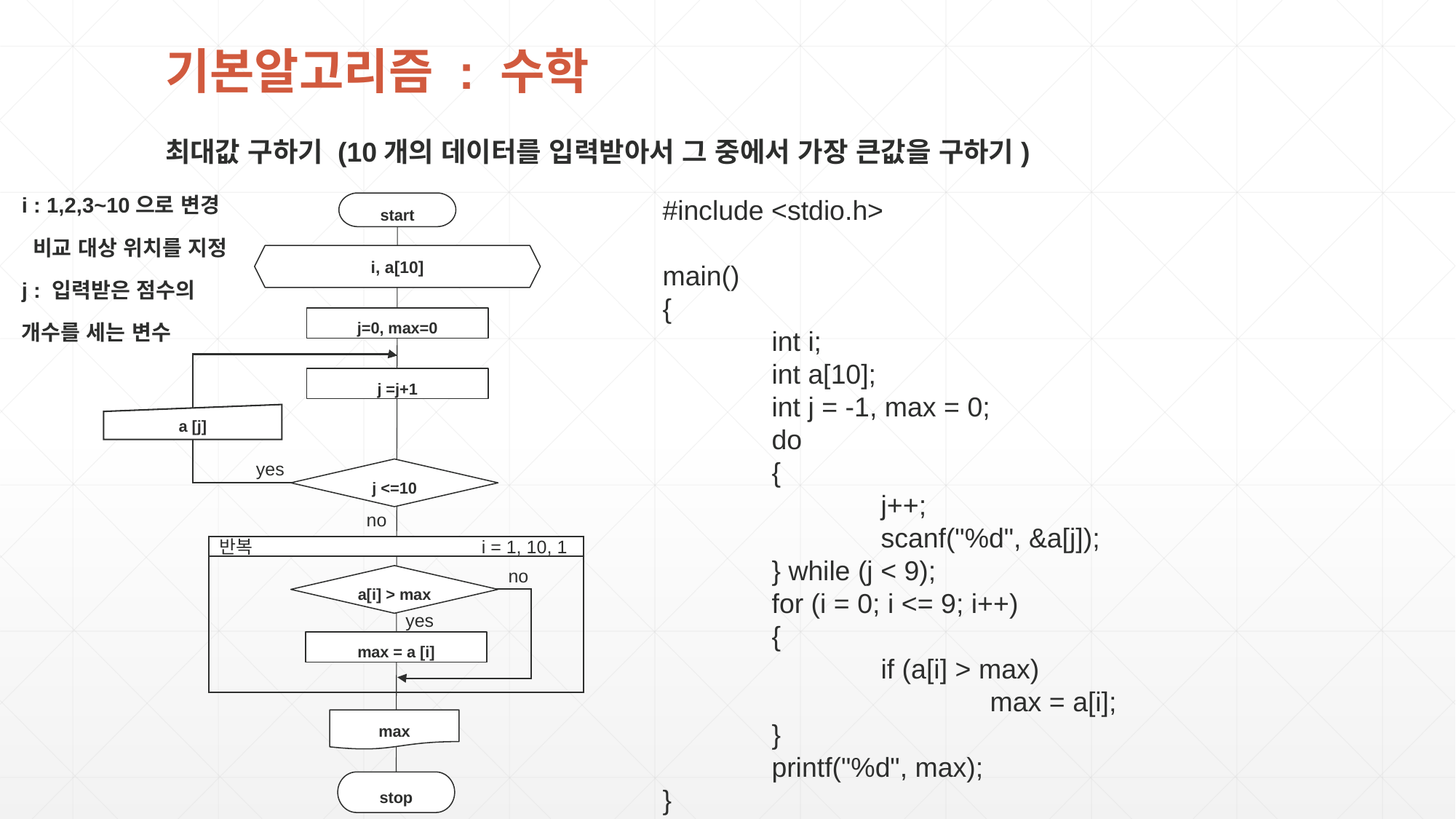

기본알고리즘 : 수학
최대값 구하기 (10개의 데이터를 입력받아서 그 중에서 가장 큰값을 구하기)

i : 1,2,3~10으로 변경
 비교 대상 위치를 지정
j : 입력받은 점수의
개수를 세는 변수
#include <stdio.h>

main()
{
	int i;
	int a[10];
	int j = -1, max = 0;
	do
	{
		j++;
		scanf("%d", &a[j]);
	} while (j < 9);
	for (i = 0; i <= 9; i++)
	{
		if (a[i] > max)
			max = a[i];
	}
	printf("%d", max);
}
start
i, a[10]
j=0, max=0

j =j+1
a [j]
yes
j <=10
no
반복                                            i = 1, 10, 1

no
a[i] > max

yes
max = a [i]
max
stop